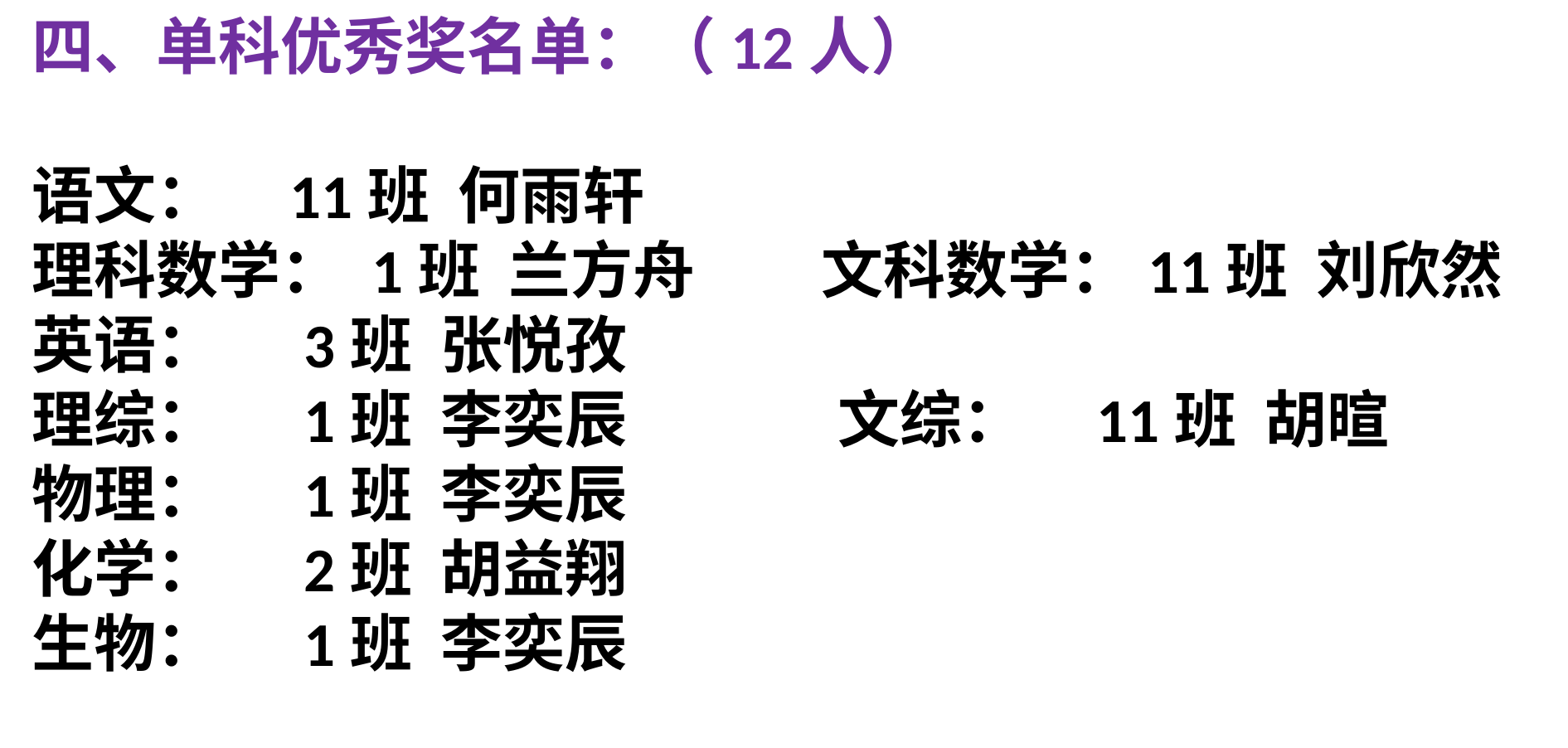

四、单科优秀奖名单：（12人）

语文：    11班  何雨轩
理科数学： 1班  兰方舟         文科数学：11班  刘欣然
英语：     3班  张悦孜
理综：     1班  李奕辰               文综：    11班  胡暄
物理：     1班  李奕辰
化学：     2班  胡益翔
生物：     1班  李奕辰